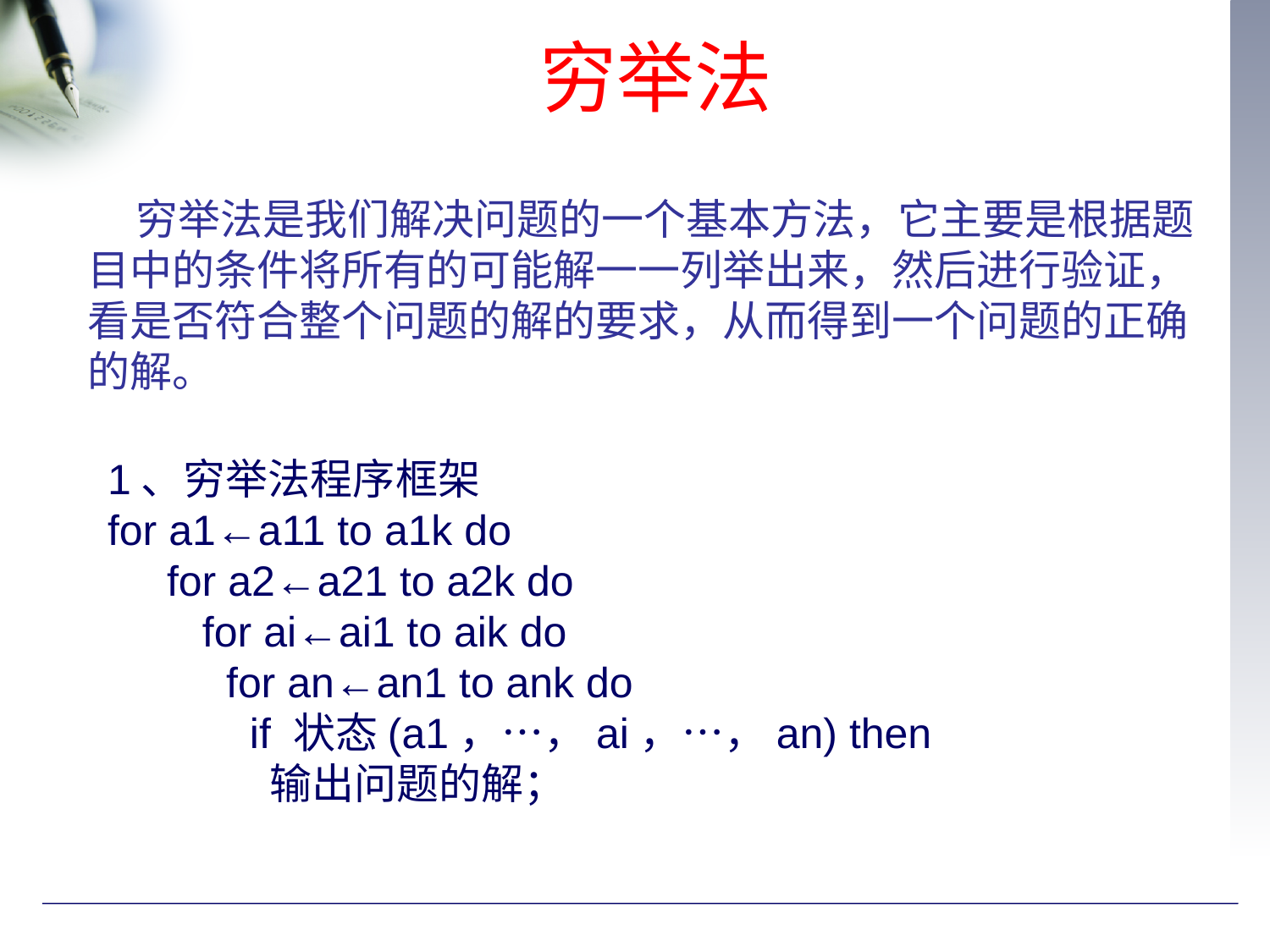

# 穷举法
    穷举法是我们解决问题的一个基本方法，它主要是根据题目中的条件将所有的可能解一一列举出来，然后进行验证，看是否符合整个问题的解的要求，从而得到一个问题的正确的解。
1、穷举法程序框架
for a1←a11 to a1k do
     for a2←a21 to a2k do
        for ai←ai1 to aik do
          for an←an1 to ank do
            if 状态(a1，…，ai，…，an) then
                输出问题的解；